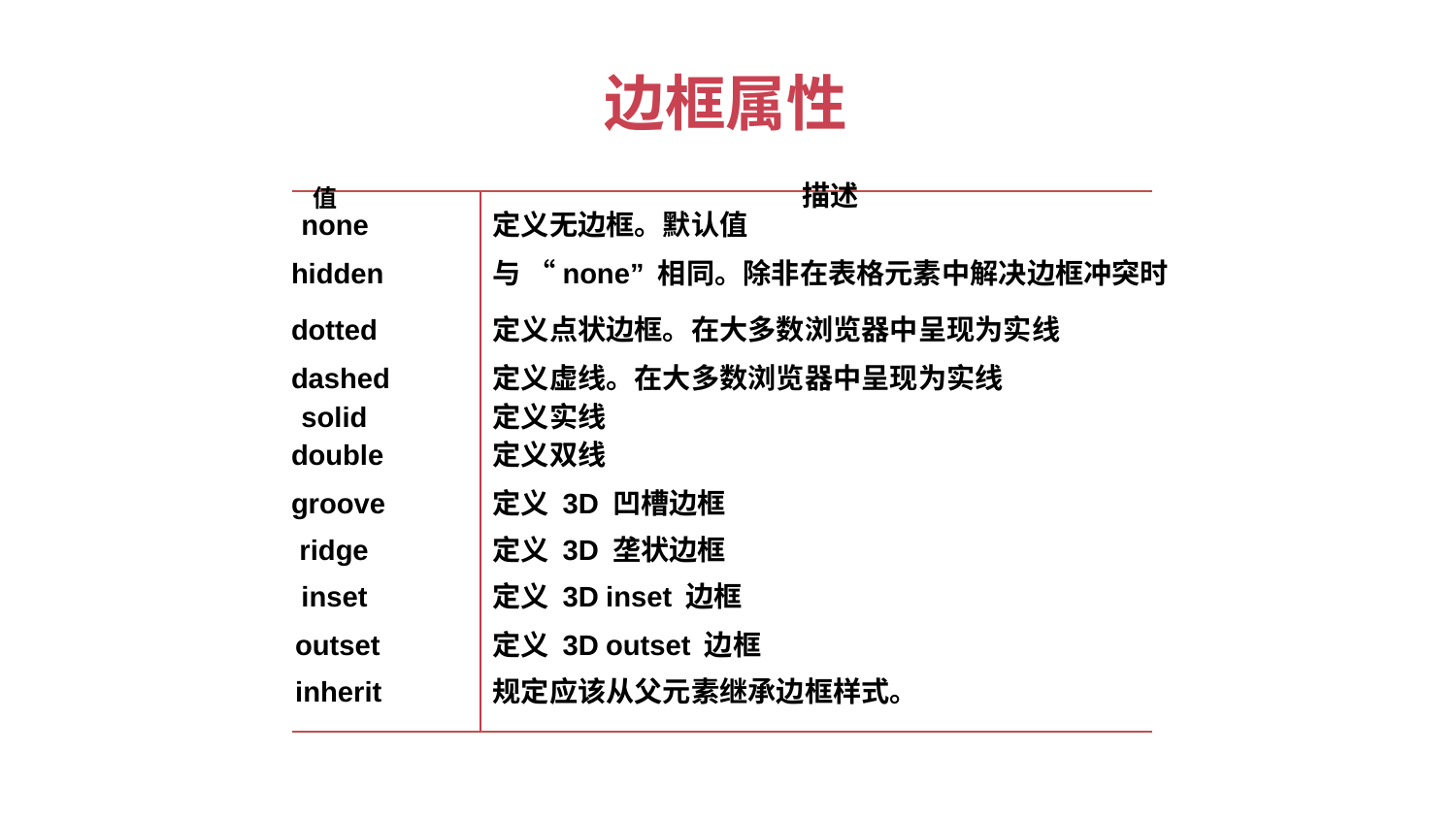

边框属性

				值
			none

hidden

dotted

dashed
			solid
double

groove

		ridge

			inset

	outset

	inherit
	描述
定义无边框。默认值

与 “none” 相同。除非在表格元素中解决边框冲突时

定义点状边框。在大多数浏览器中呈现为实线

定义虚线。在大多数浏览器中呈现为实线
定义实线
定义双线

定义 3D 凹槽边框

定义 3D 垄状边框

定义 3D inset 边框

定义 3D outset 边框

规定应该从父元素继承边框样式。